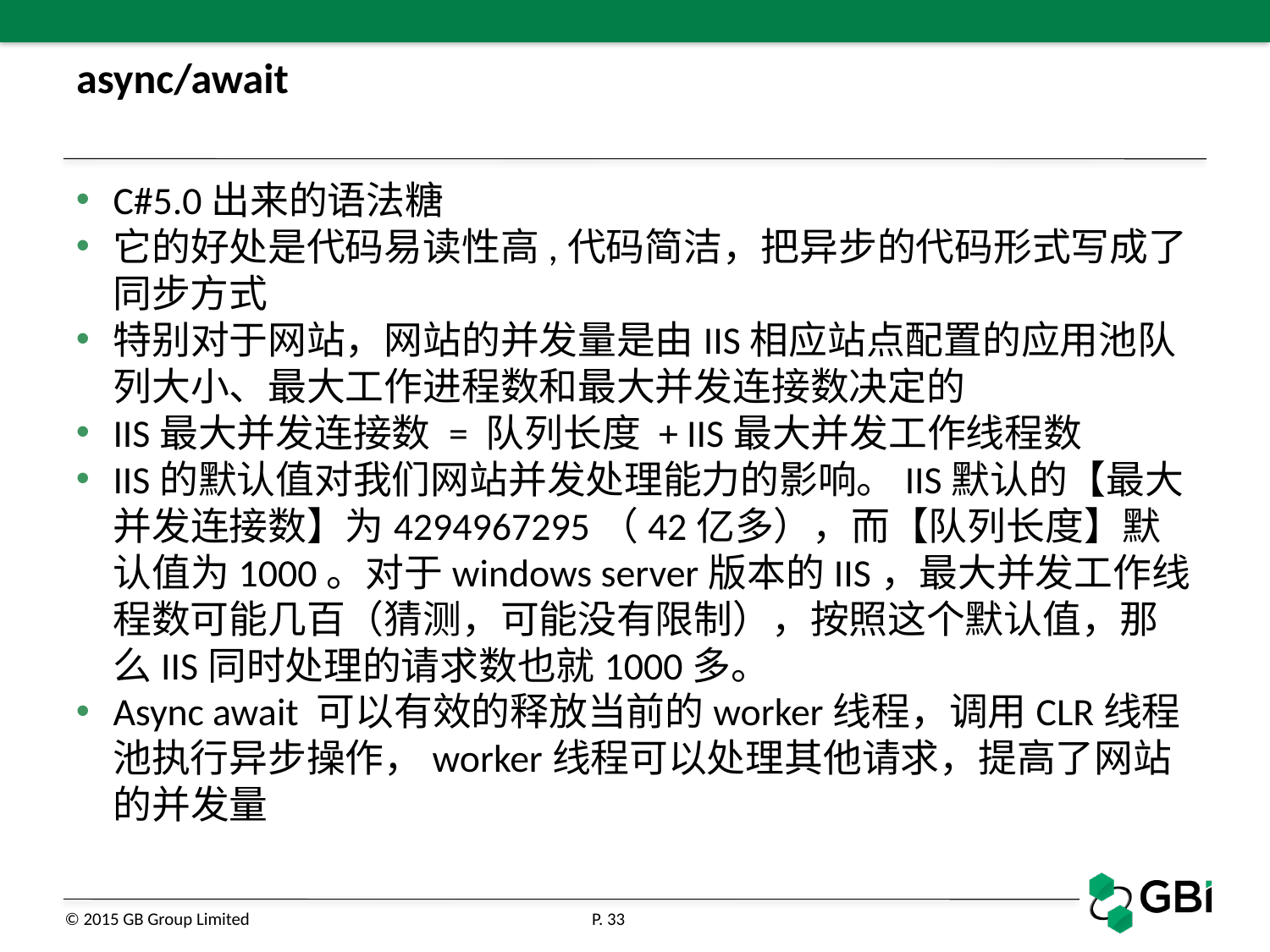

# async/await
C#5.0出来的语法糖
它的好处是代码易读性高,代码简洁，把异步的代码形式写成了同步方式
特别对于网站，网站的并发量是由IIS相应站点配置的应用池队列大小、最大工作进程数和最大并发连接数决定的
IIS最大并发连接数 = 队列长度 + IIS最大并发工作线程数
IIS的默认值对我们网站并发处理能力的影响。IIS默认的【最大并发连接数】为4294967295（42亿多），而【队列长度】默认值为1000。对于windows server版本的IIS，最大并发工作线程数可能几百（猜测，可能没有限制），按照这个默认值，那么IIS同时处理的请求数也就1000多。
Async await 可以有效的释放当前的worker线程，调用CLR线程池执行异步操作，worker线程可以处理其他请求，提高了网站的并发量